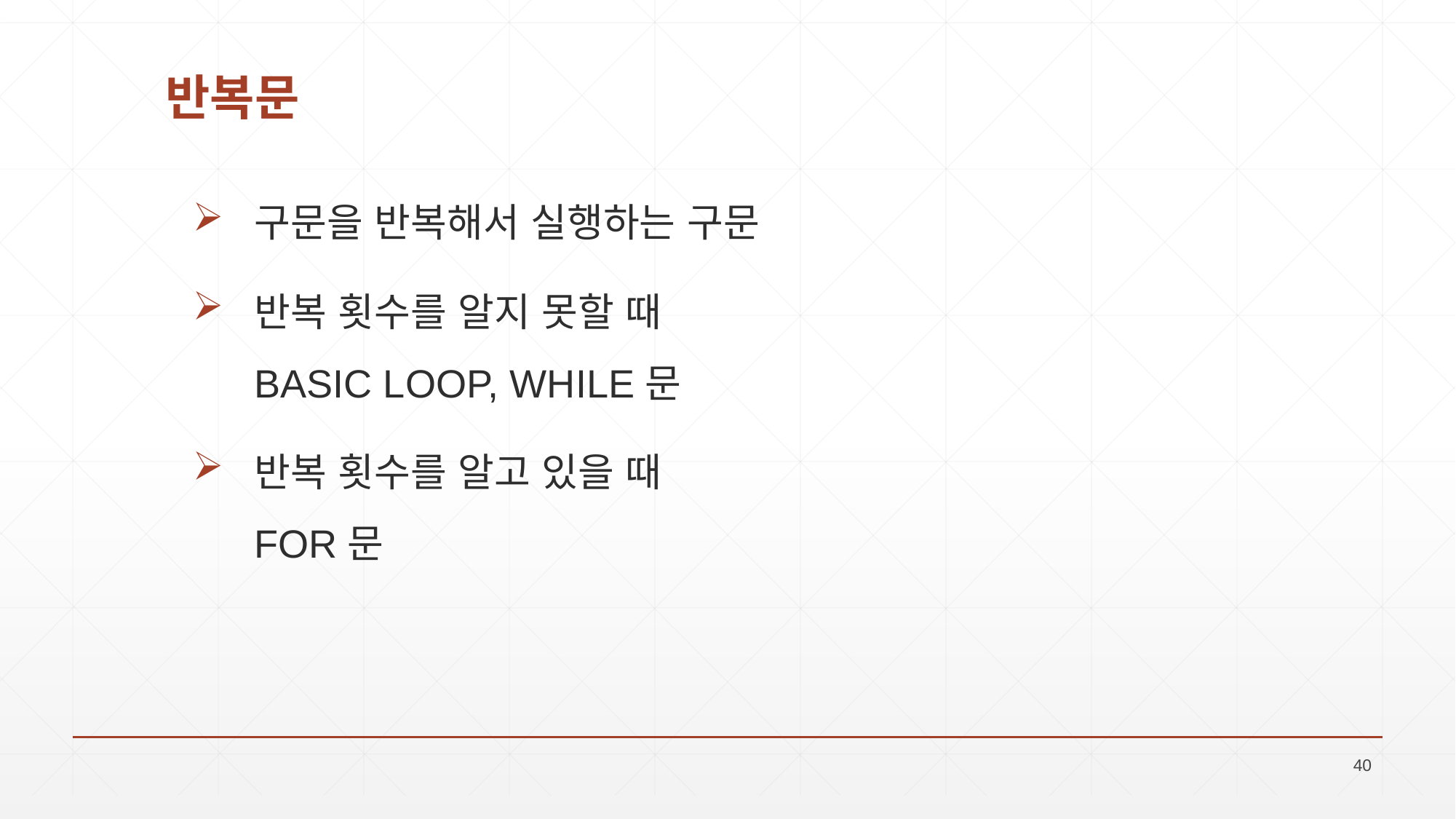

# 반복문
구문을 반복해서 실행하는 구문
반복 횟수를 알지 못할 때
BASIC LOOP, WHILE문
반복 횟수를 알고 있을 때
FOR문
40